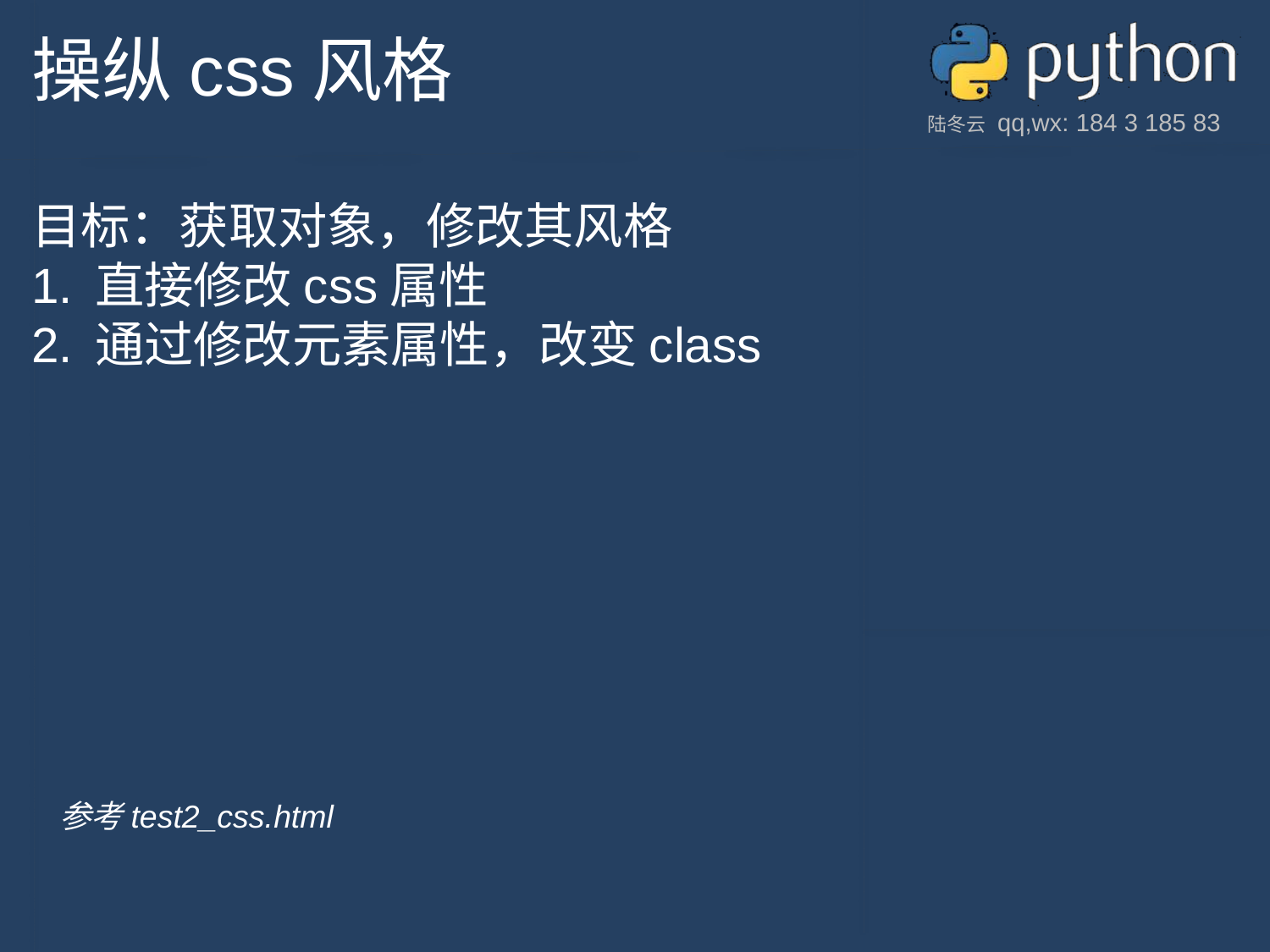

操纵css风格
目标：获取对象，修改其风格
直接修改css属性
通过修改元素属性，改变class
参考test2_css.html